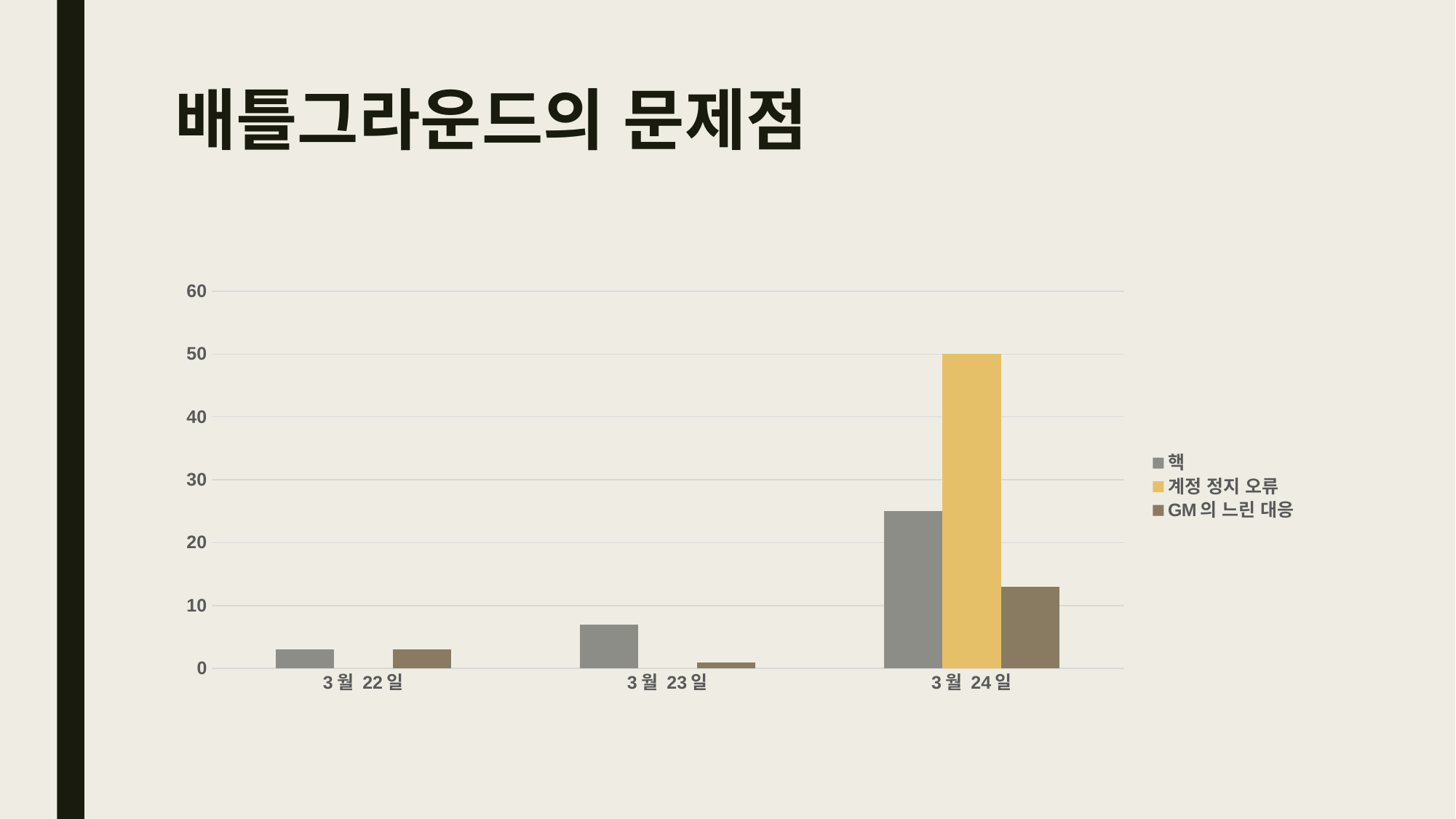

# 배틀그라운드의 문제점

### Chart

| Category | 핵 | 계정 정지 오류 | GM의 느린 대응 |
|---|---|---|---|
| 3월 22일 | 3.0 | 0.0 | 3.0 |
| 3월 23일 | 7.0 | 0.0 | 1.0 |
| 3월 24일 | 25.0 | 50.0 | 13.0 |